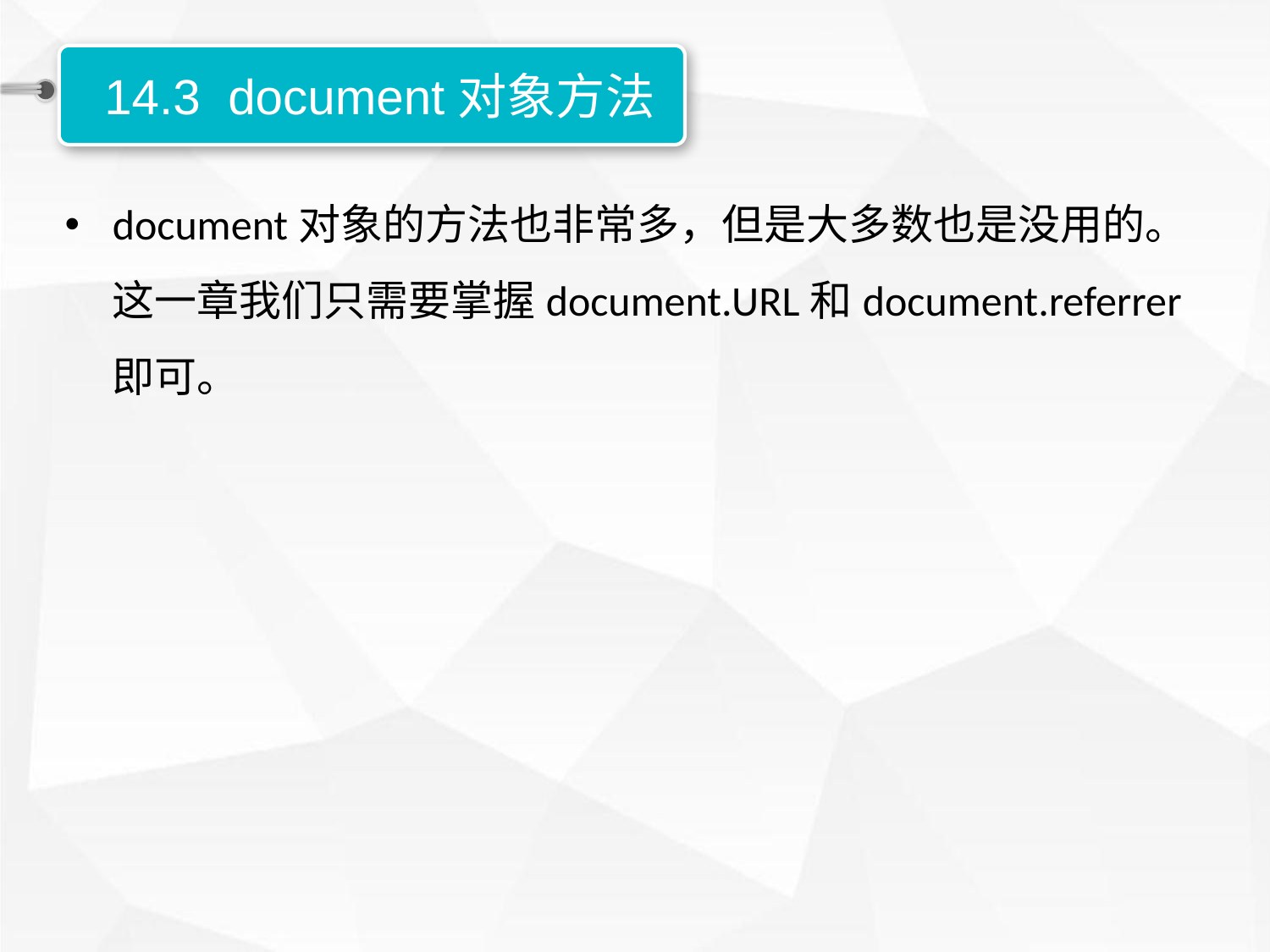

14.3  document对象方法

document对象的方法也非常多，但是大多数也是没用的。这一章我们只需要掌握document.URL和document.referrer即可。